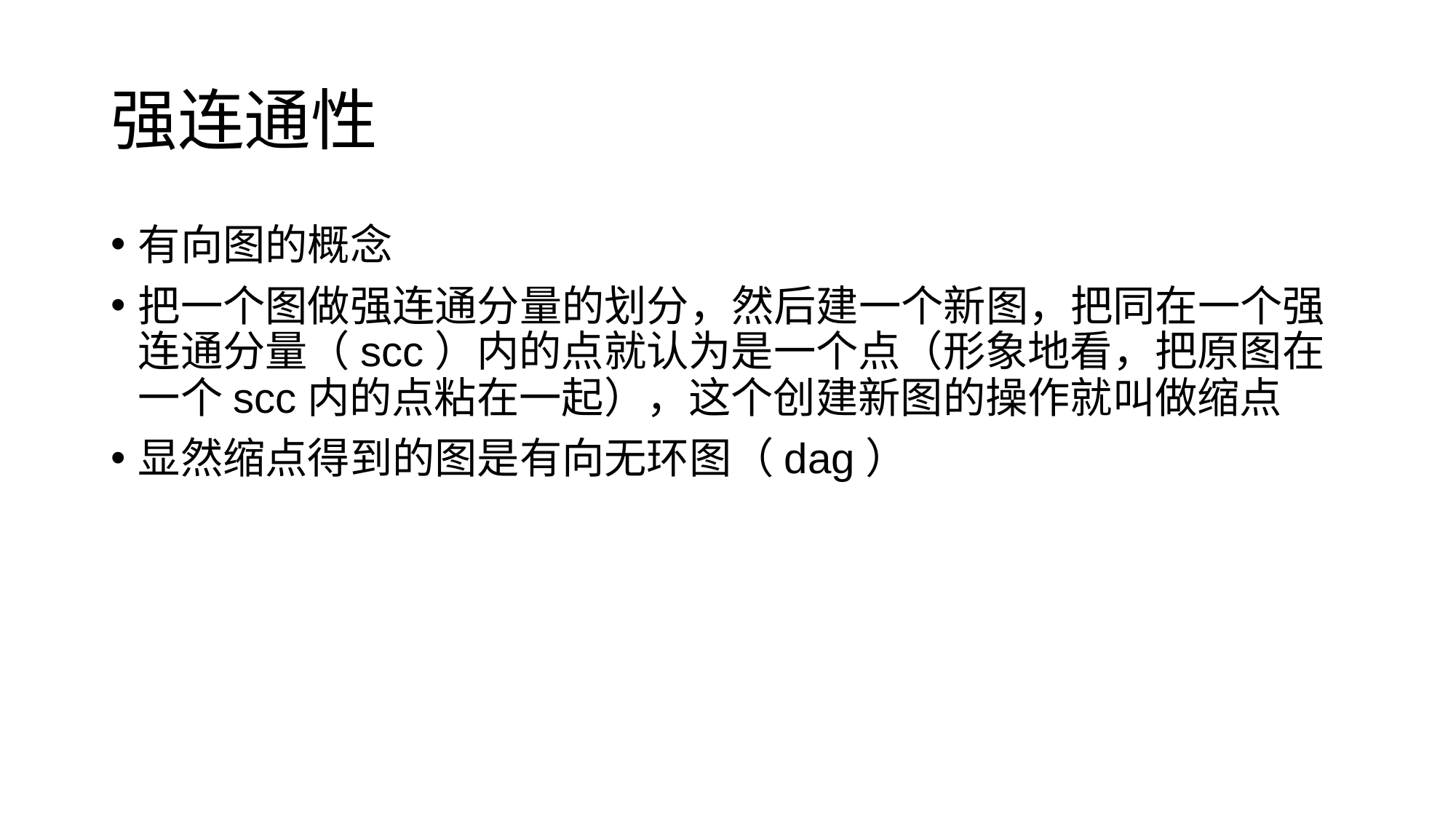

# 强连通性
有向图的概念
把一个图做强连通分量的划分，然后建一个新图，把同在一个强连通分量（scc）内的点就认为是一个点（形象地看，把原图在一个scc内的点粘在一起），这个创建新图的操作就叫做缩点
显然缩点得到的图是有向无环图（dag）